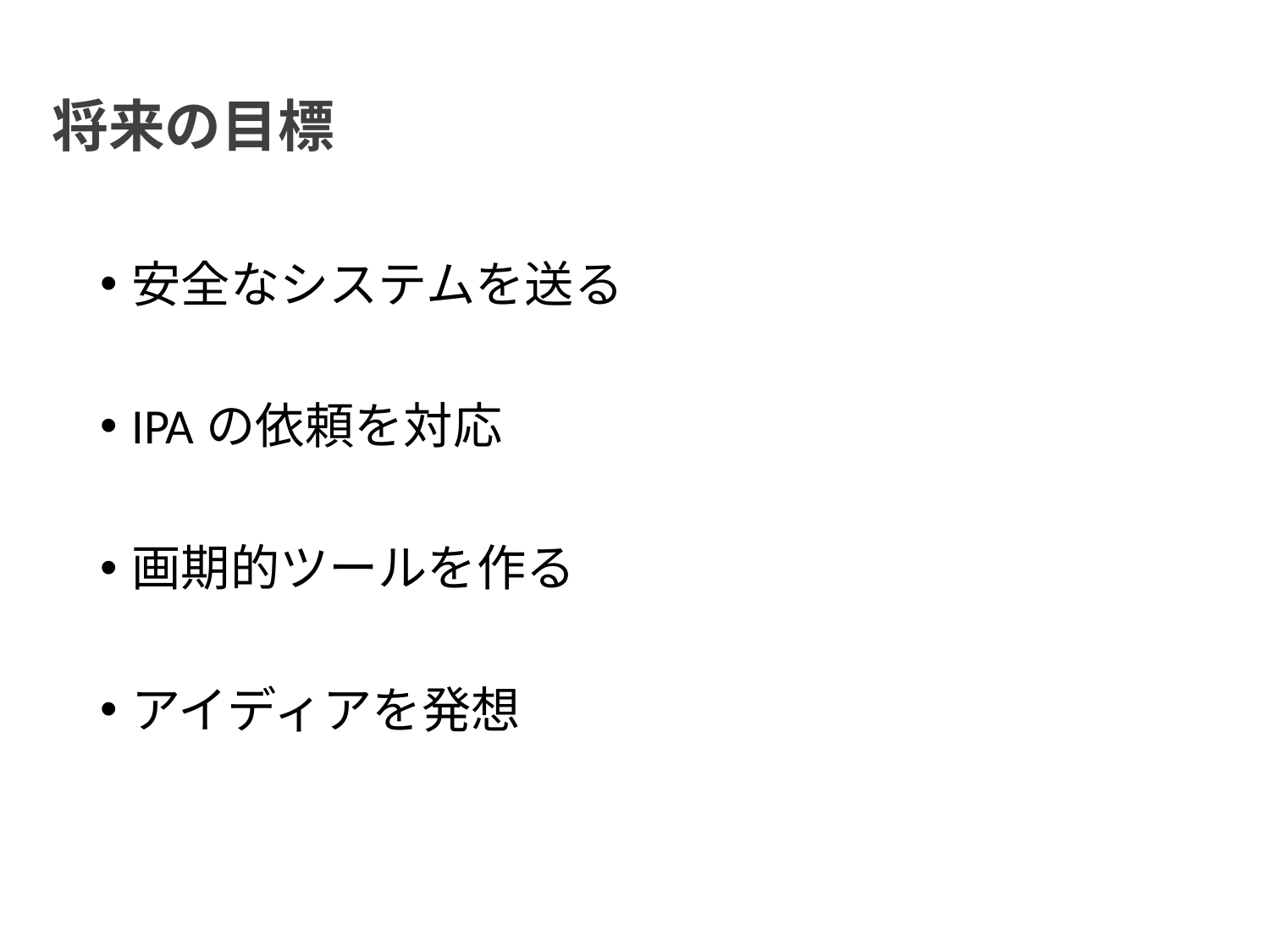

将来の目標
安全なシステムを送る

IPAの依頼を対応

画期的ツールを作る

アイディアを発想